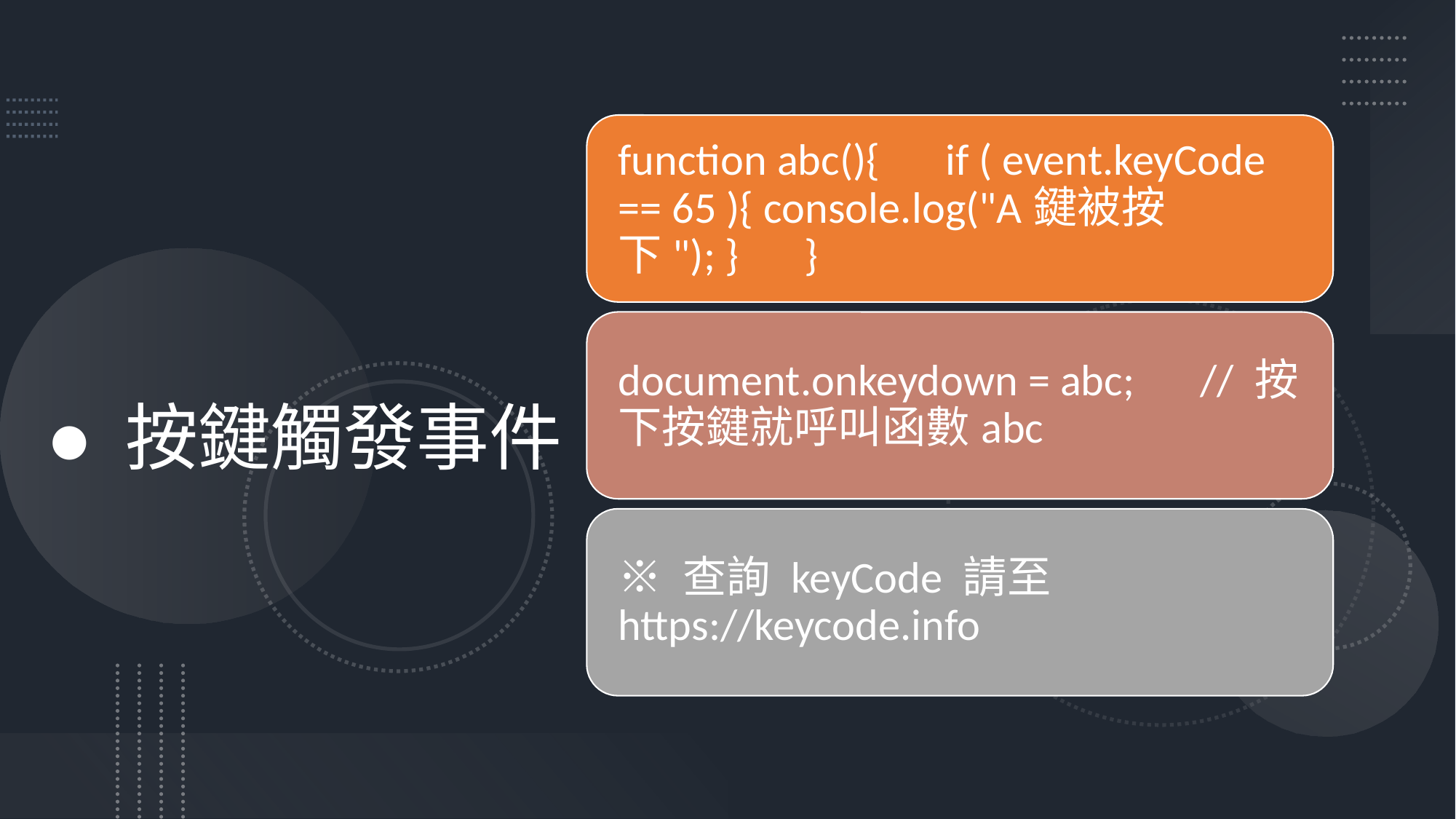

# ● 按鍵觸發事件
function abc(){　if ( event.keyCode == 65 ){ console.log("A鍵被按下"); }　}
document.onkeydown = abc;　// 按下按鍵就呼叫函數abc
※ 查詢 keyCode 請至 https://keycode.info